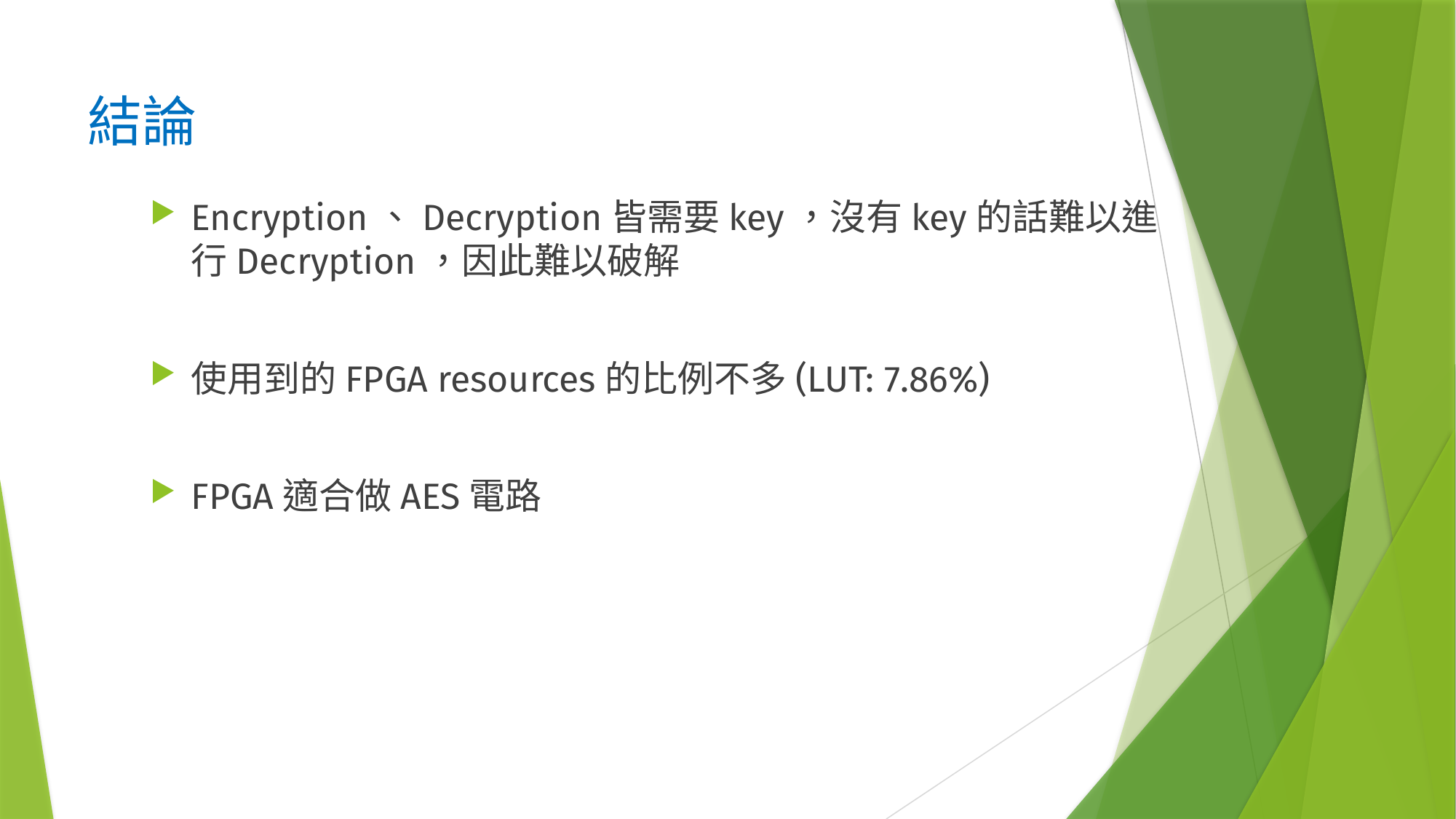

# 結論
Encryption、Decryption皆需要key，沒有key的話難以進行Decryption，因此難以破解

使用到的FPGA resources的比例不多(LUT: 7.86%)

FPGA適合做AES電路